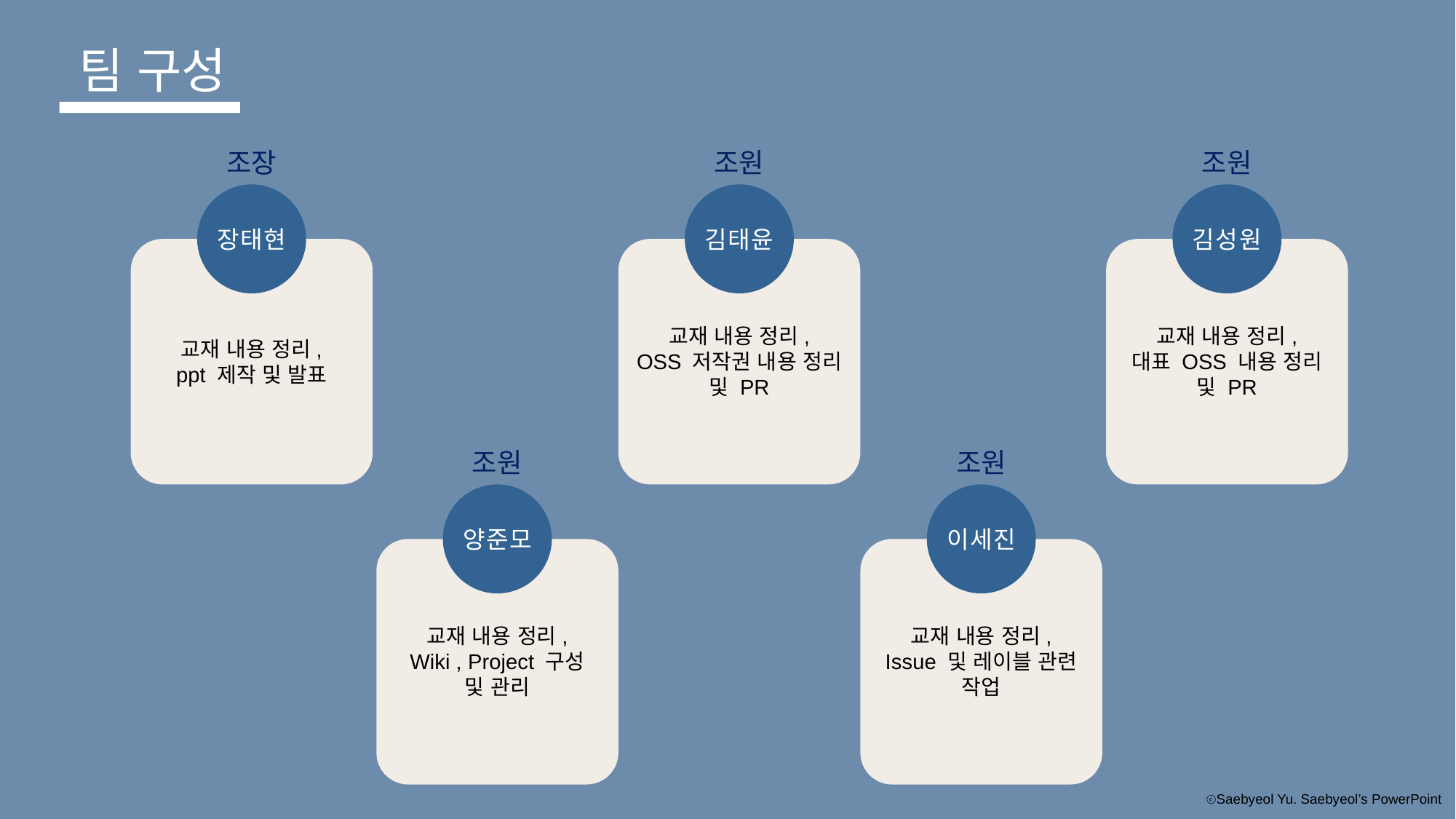

팀 구성

조원
조원
조장

장태현
김태윤
김성원
교재 내용 정리,
OSS 저작권 내용 정리 및 PR
교재 내용 정리,
대표 OSS 내용 정리
및 PR
교재 내용 정리,
ppt 제작 및 발표
조원
조원

양준모
이세진
교재 내용 정리,
Wiki , Project 구성
및 관리
교재 내용 정리,
Issue 및 레이블 관련
작업